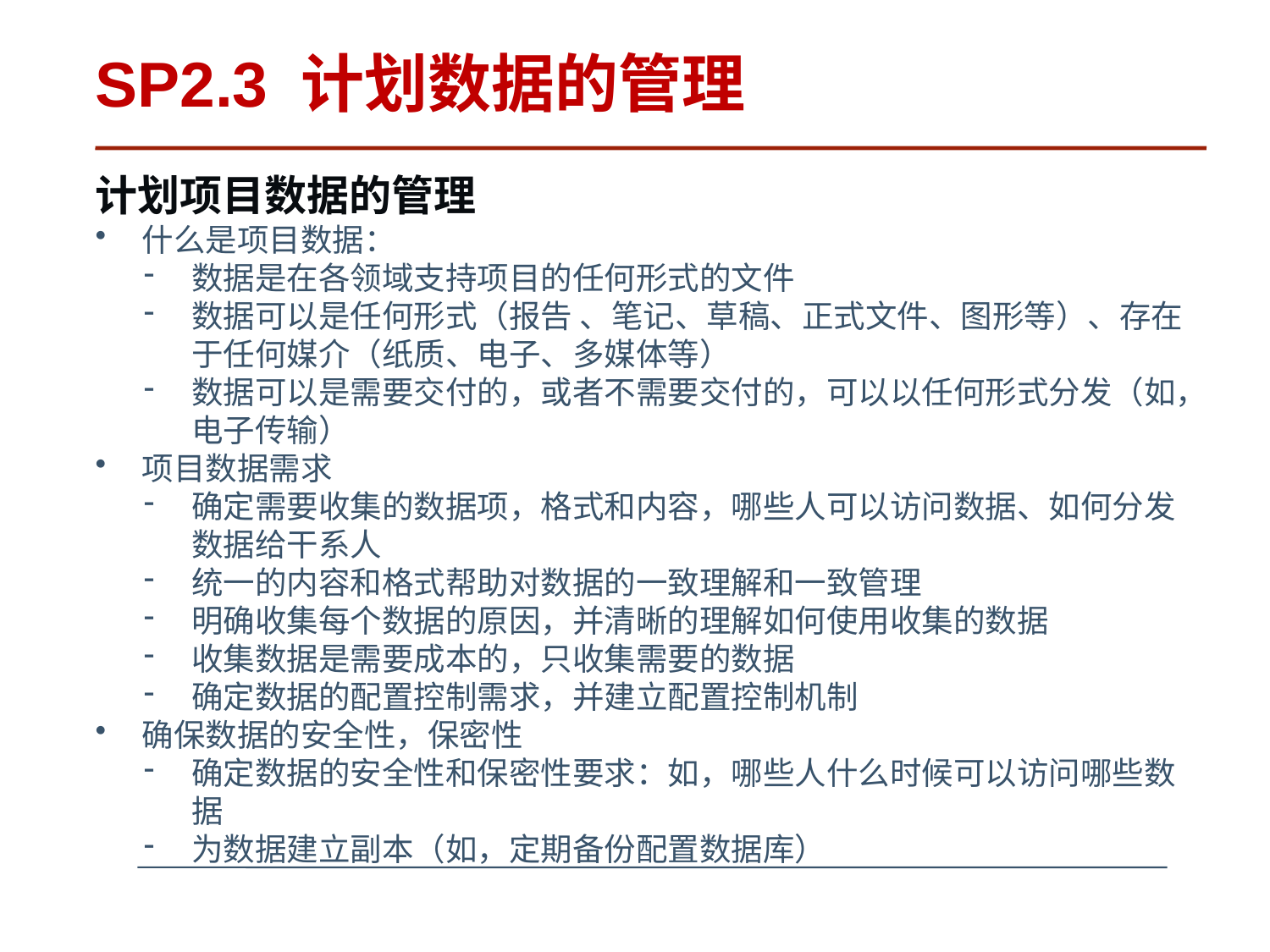

# SP2.3 计划数据的管理
计划项目数据的管理
什么是项目数据：
数据是在各领域支持项目的任何形式的文件
数据可以是任何形式（报告 、笔记、草稿、正式文件、图形等）、存在于任何媒介（纸质、电子、多媒体等）
数据可以是需要交付的，或者不需要交付的，可以以任何形式分发（如，电子传输）
项目数据需求
确定需要收集的数据项，格式和内容，哪些人可以访问数据、如何分发数据给干系人
统一的内容和格式帮助对数据的一致理解和一致管理
明确收集每个数据的原因，并清晰的理解如何使用收集的数据
收集数据是需要成本的，只收集需要的数据
确定数据的配置控制需求，并建立配置控制机制
确保数据的安全性，保密性
确定数据的安全性和保密性要求：如，哪些人什么时候可以访问哪些数据
为数据建立副本（如，定期备份配置数据库）